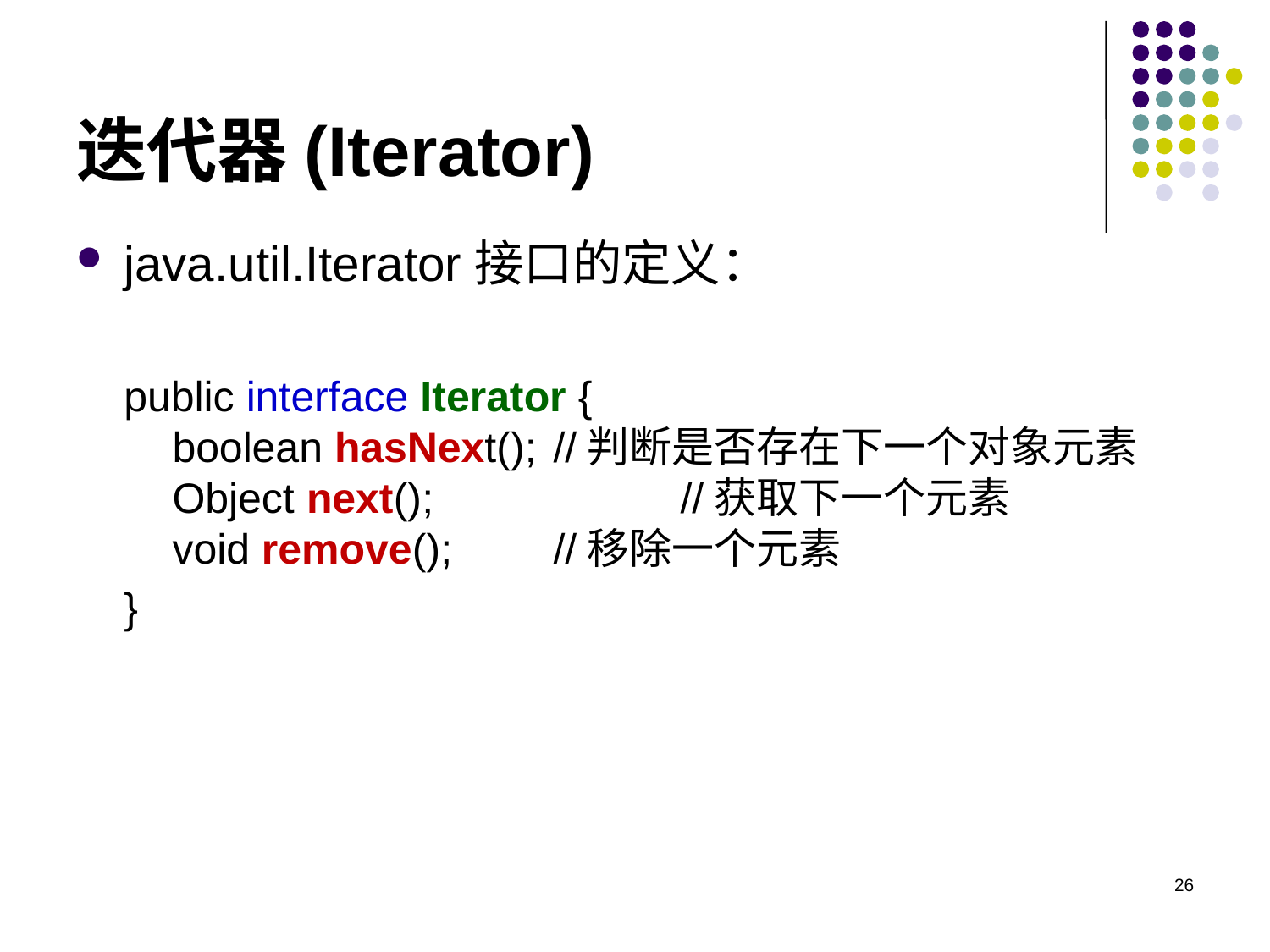

# 迭代器(Iterator)
java.util.Iterator接口的定义：

public interface Iterator { 
boolean hasNext(); 	//判断是否存在下一个对象元素
Object next(); 		//获取下一个元素
void remove(); 	//移除一个元素
}

26